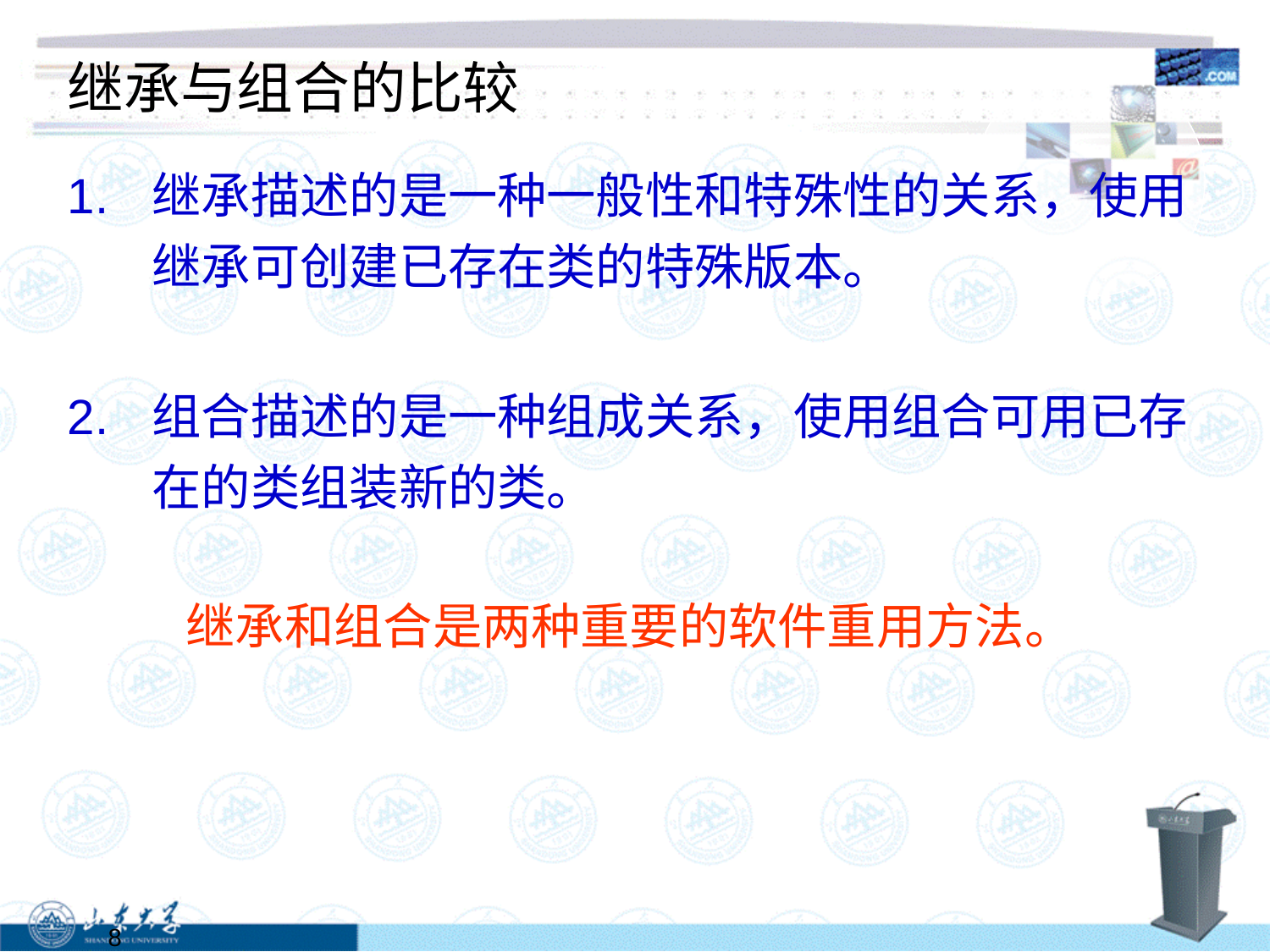

# 继承与组合的比较
继承描述的是一种一般性和特殊性的关系，使用继承可创建已存在类的特殊版本。

组合描述的是一种组成关系，使用组合可用已存在的类组装新的类。

继承和组合是两种重要的软件重用方法。
8